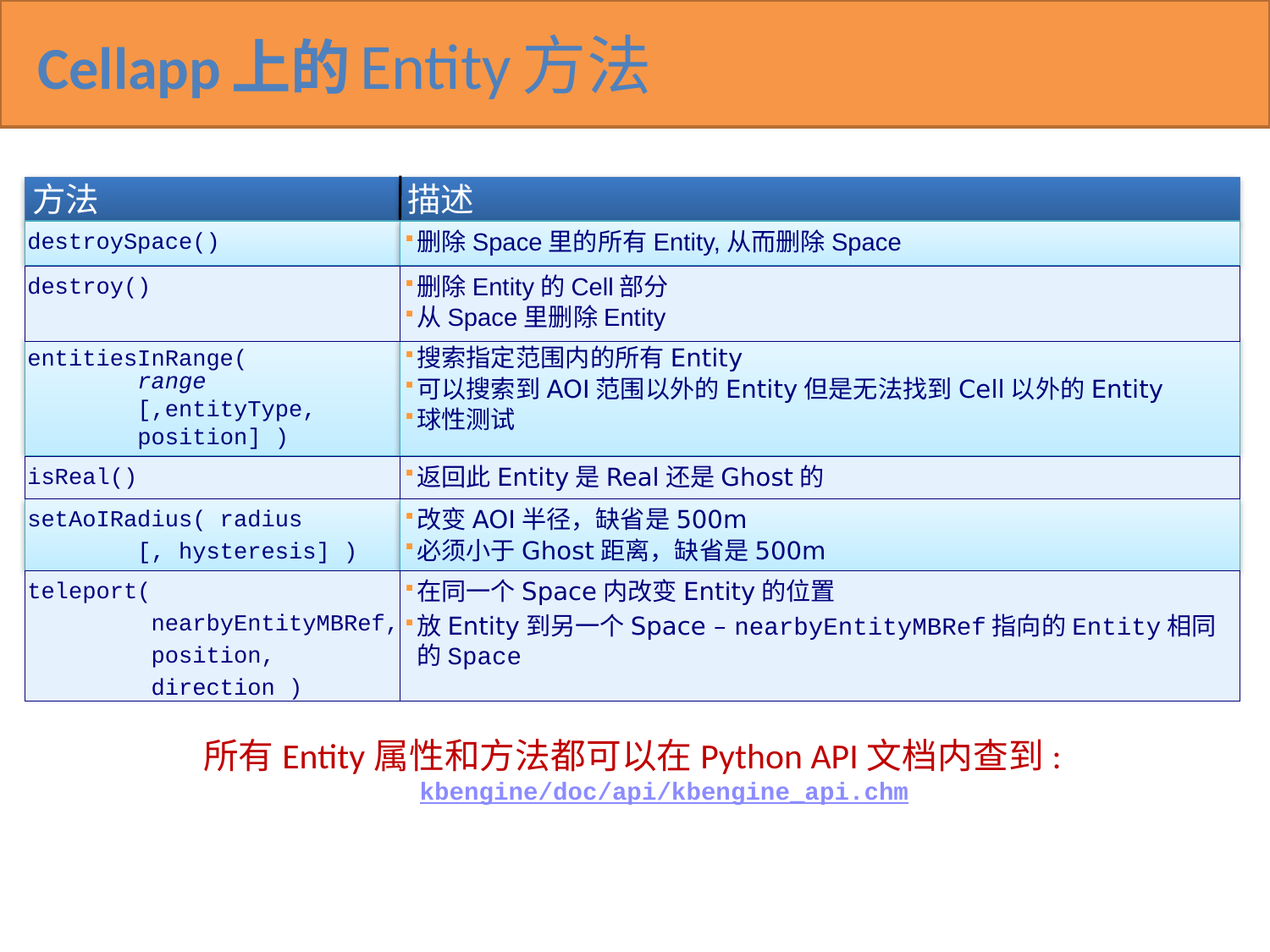

# Cellapp上的Entity方法

方法
描述
destroySpace()
删除Space里的所有Entity,从而删除Space
destroy()
删除Entity的Cell部分
从Space里删除Entity
entitiesInRange(
        range
        [,entityType,
        position] )
搜索指定范围内的所有Entity
可以搜索到AOI范围以外的Entity但是无法找到Cell以外的Entity
球性测试
isReal()
返回此Entity是Real还是Ghost的
setAoIRadius( radius
        [, hysteresis] )
改变AOI半径，缺省是500m
必须小于Ghost距离，缺省是500m
teleport(
         nearbyEntityMBRef,
         position,
         direction )
在同一个Space内改变Entity的位置
放Entity到另一个Space – nearbyEntityMBRef指向的Entity相同的Space
所有Entity属性和方法都可以在Python API文档内查到:
kbengine/doc/api/kbengine_api.chm